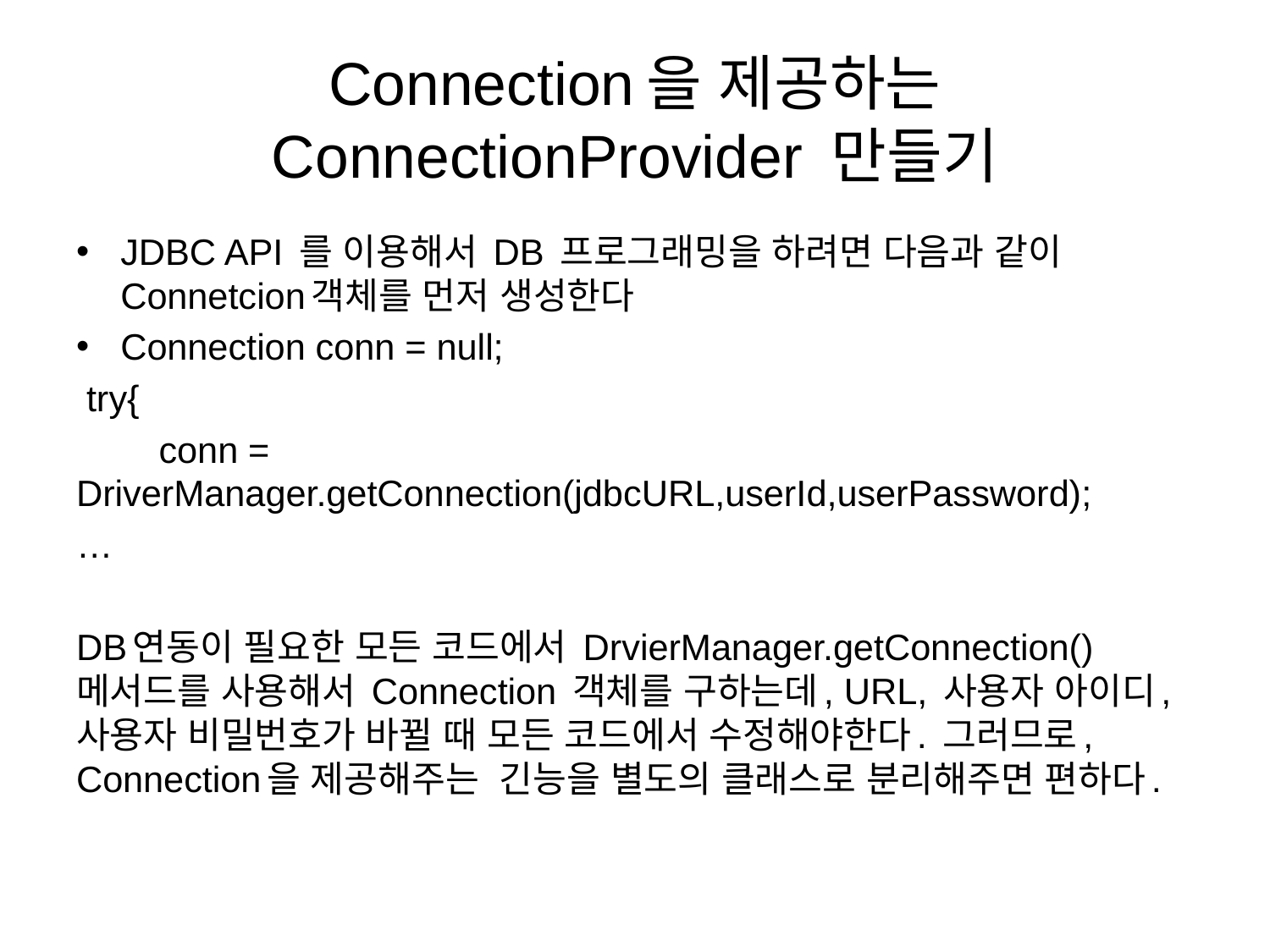

# Connection을 제공하는 ConnectionProvider 만들기
JDBC API 를 이용해서 DB 프로그래밍을 하려면 다음과 같이 Connetcion객체를 먼저 생성한다
Connection conn = null;
 try{
	conn = DriverManager.getConnection(jdbcURL,userId,userPassword);
…

DB연동이 필요한 모든 코드에서 DrvierManager.getConnection()메서드를 사용해서 Connection 객체를 구하는데, URL, 사용자 아이디, 사용자 비밀번호가 바뀔 때 모든 코드에서 수정해야한다. 그러므로, Connection을 제공해주는  긴능을 별도의 클래스로 분리해주면 편하다.